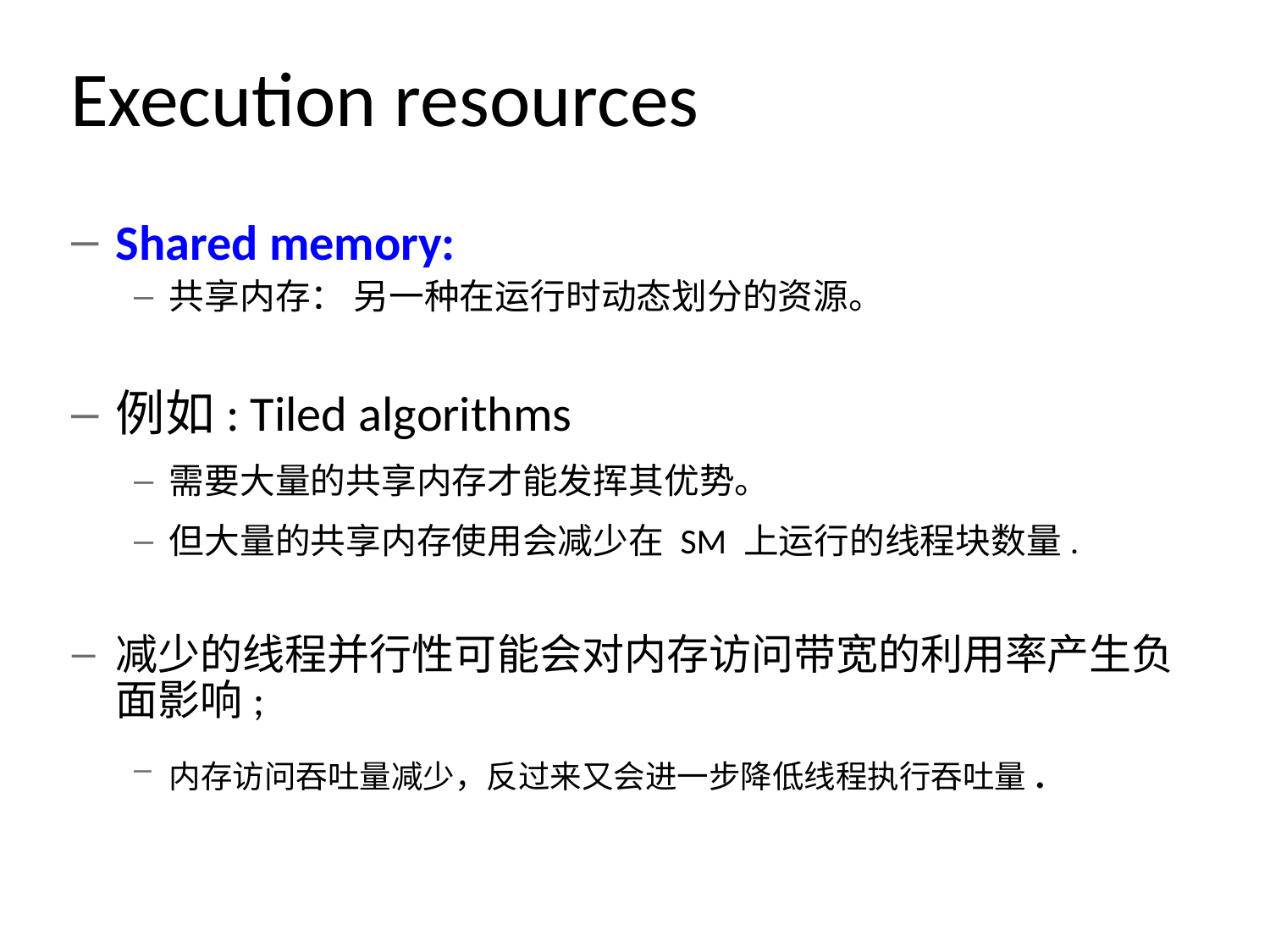

# Execution resources
Shared memory:
共享内存： 另一种在运行时动态划分的资源。

例如: Tiled algorithms
需要大量的共享内存才能发挥其优势。
但大量的共享内存使用会减少在 SM 上运行的线程块数量.

减少的线程并行性可能会对内存访问带宽的利用率产生负面影响;
内存访问吞吐量减少，反过来又会进一步降低线程执行吞吐量.